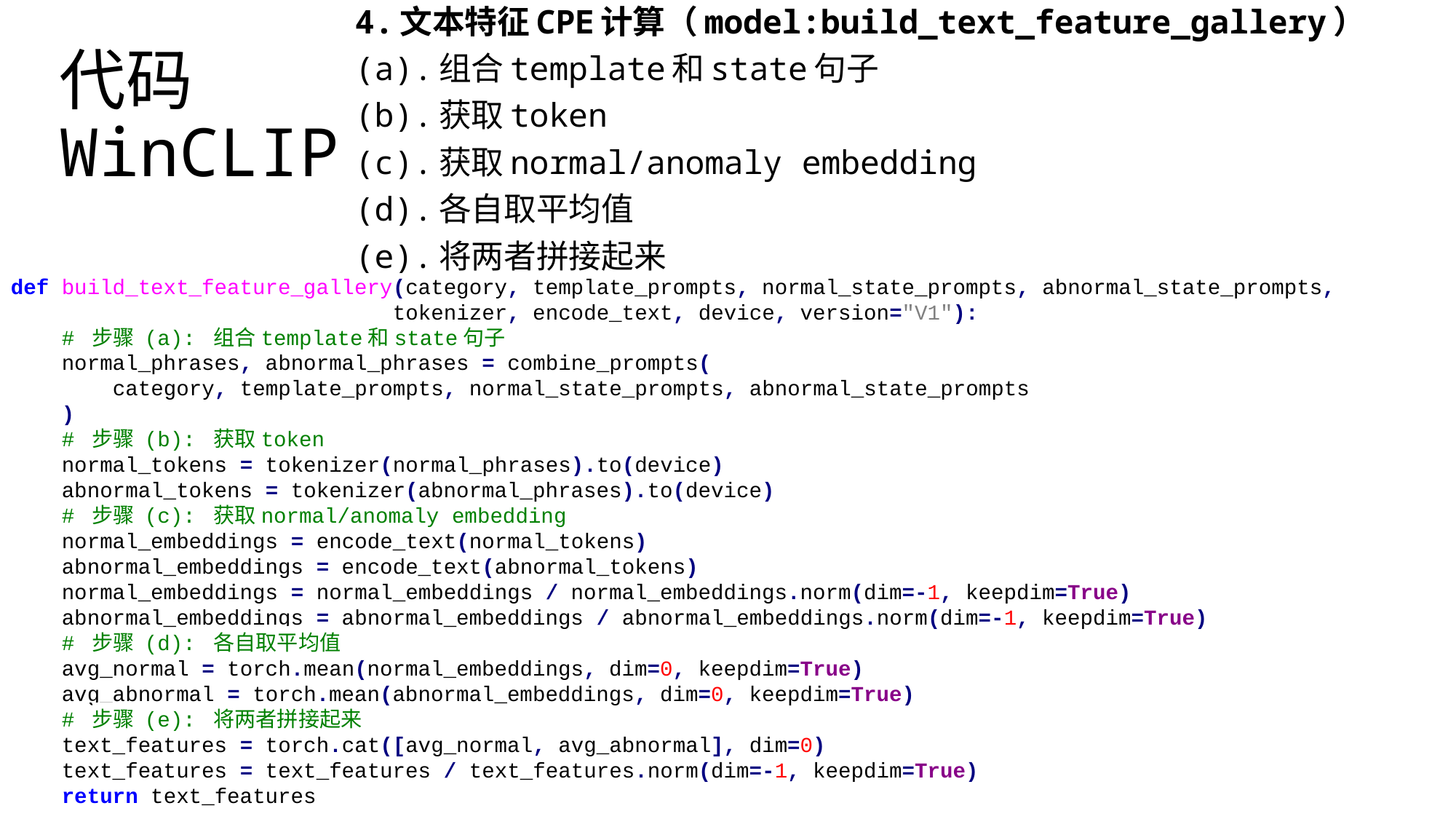

4.文本特征CPE计算（model:build_text_feature_gallery）
(a).组合template和state句子
(b).获取token
(c).获取normal/anomaly embedding
(d).各自取平均值
(e).将两者拼接起来
# 代码 WinCLIP
def build_text_feature_gallery(category, template_prompts, normal_state_prompts, abnormal_state_prompts,
                              tokenizer, encode_text, device, version="V1"):
    # 步骤 (a): 组合template和state句子
    normal_phrases, abnormal_phrases = combine_prompts(
        category, template_prompts, normal_state_prompts, abnormal_state_prompts
    )
    # 步骤 (b): 获取token
    normal_tokens = tokenizer(normal_phrases).to(device)
    abnormal_tokens = tokenizer(abnormal_phrases).to(device)
    # 步骤 (c): 获取normal/anomaly embedding
    normal_embeddings = encode_text(normal_tokens)
    abnormal_embeddings = encode_text(abnormal_tokens)
    normal_embeddings = normal_embeddings / normal_embeddings.norm(dim=-1, keepdim=True)
    abnormal_embeddings = abnormal_embeddings / abnormal_embeddings.norm(dim=-1, keepdim=True)
    # 步骤 (d): 各自取平均值
    avg_normal = torch.mean(normal_embeddings, dim=0, keepdim=True)
    avg_abnormal = torch.mean(abnormal_embeddings, dim=0, keepdim=True)
    # 步骤 (e): 将两者拼接起来
    text_features = torch.cat([avg_normal, avg_abnormal], dim=0)
    text_features = text_features / text_features.norm(dim=-1, keepdim=True)
    return text_features